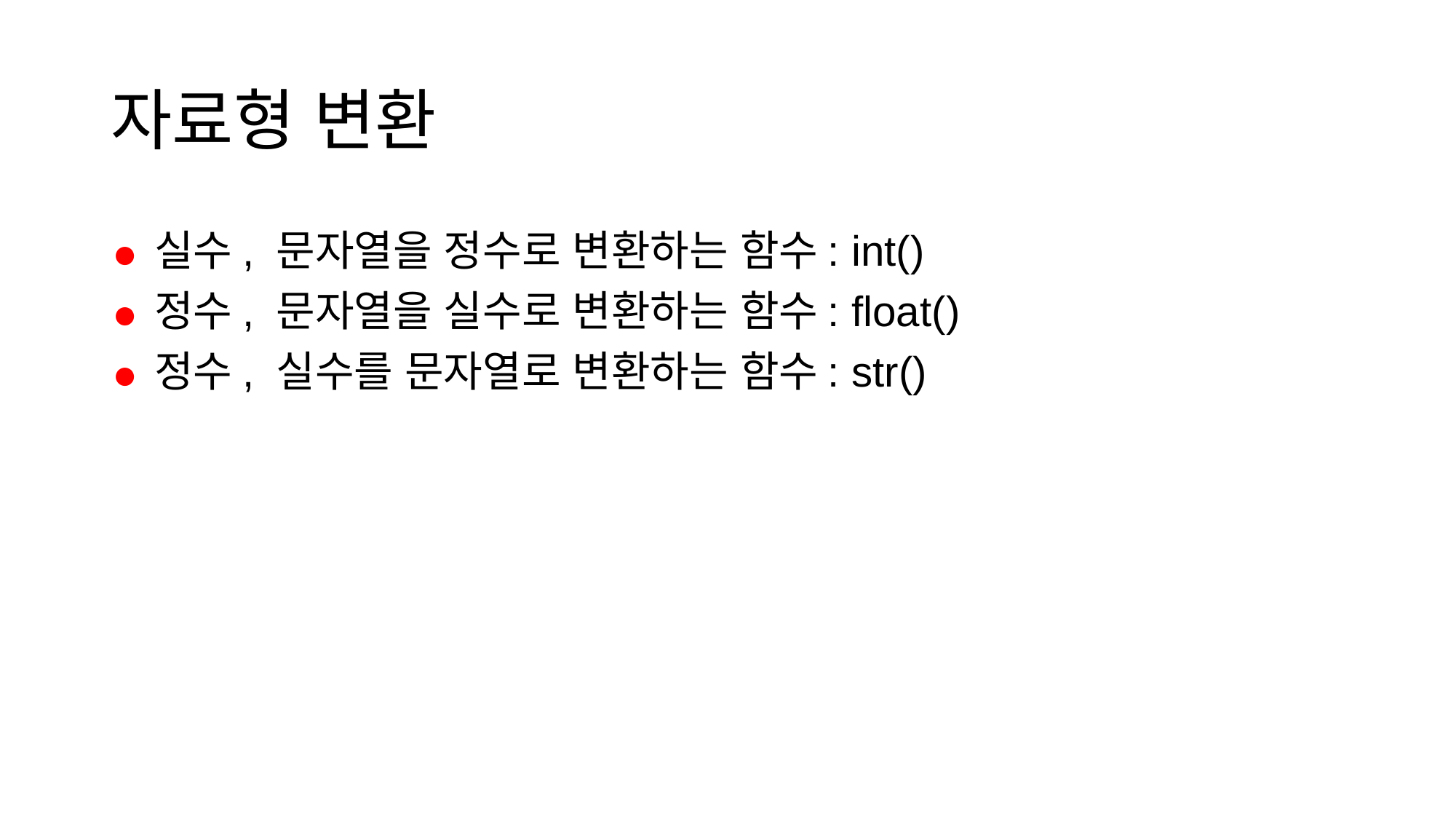

# 자료형 변환
실수, 문자열을 정수로 변환하는 함수: int()
정수, 문자열을 실수로 변환하는 함수: float()
정수, 실수를 문자열로 변환하는 함수: str()